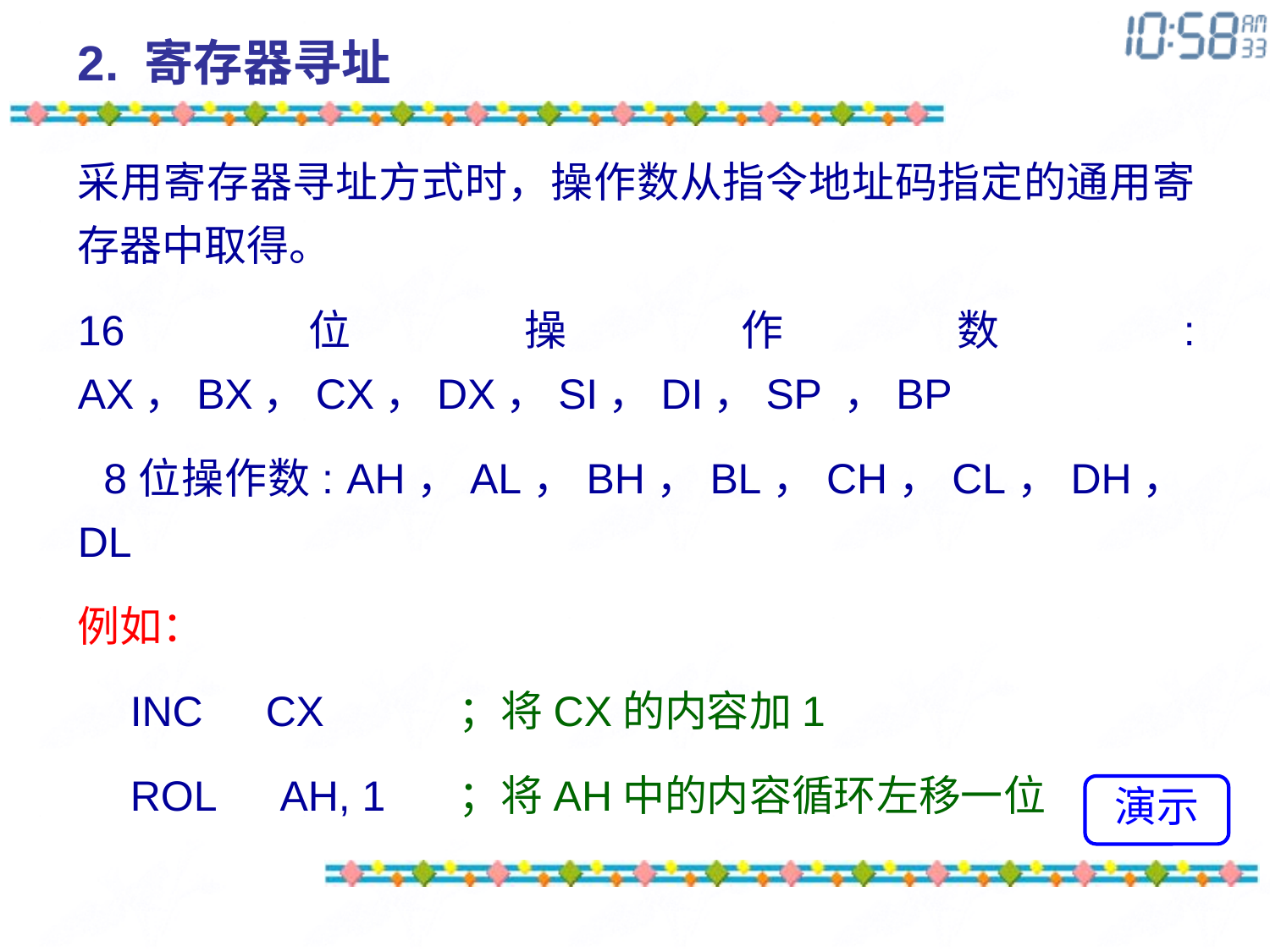

# 2. 寄存器寻址
采用寄存器寻址方式时，操作数从指令地址码指定的通用寄存器中取得。
16位操作数: AX，BX，CX，DX，SI，DI，SP ，BP
  8位操作数: AH，AL，BH，BL，CH，CL，DH，DL
例如：
　INC　CX　	；将CX的内容加1
　ROL　AH, 1　	；将AH中的内容循环左移一位
演示